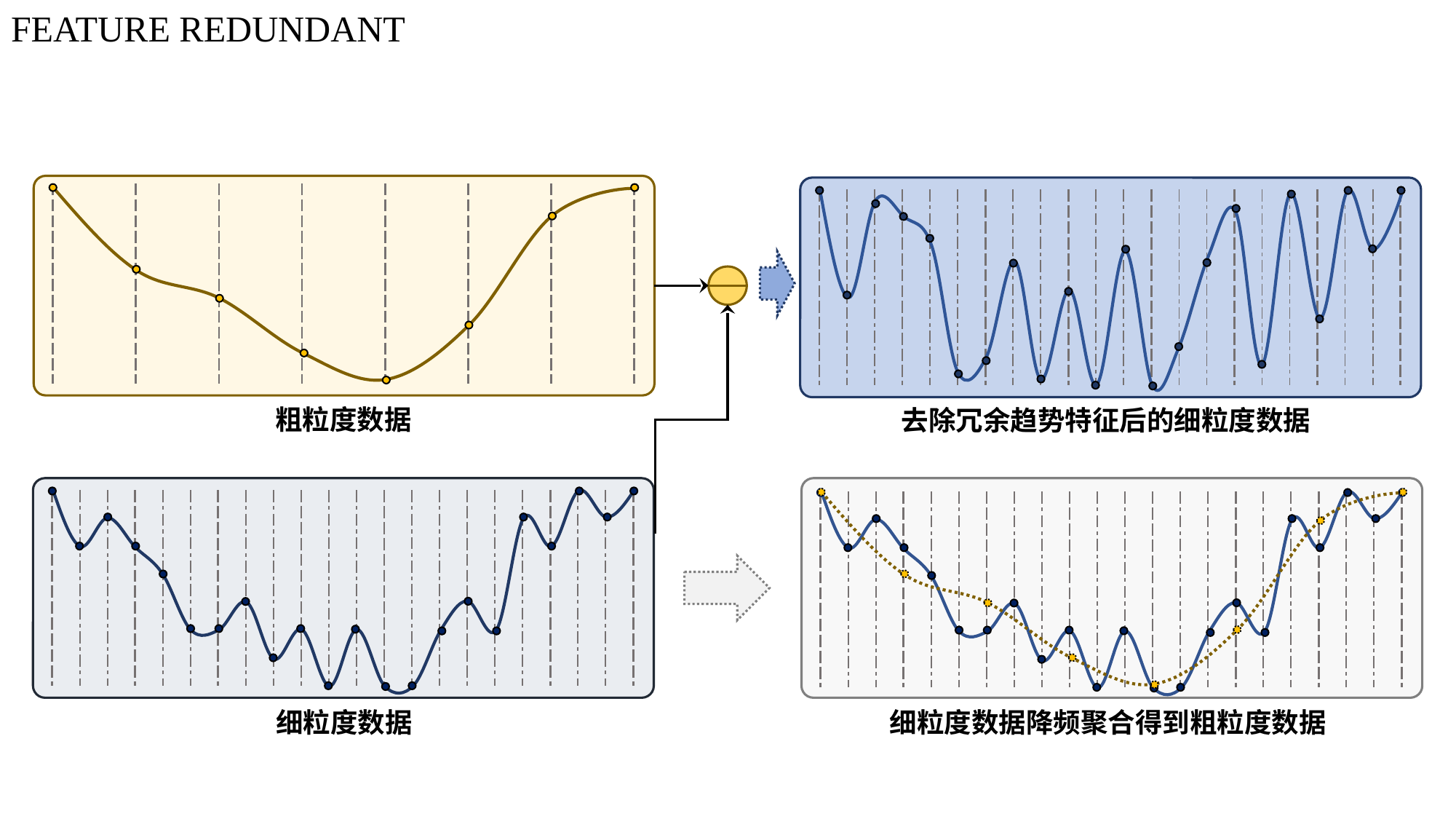

FEATURE REDUNDANT

|  |  |  |  |  |  |  |
| --- | --- | --- | --- | --- | --- | --- |
|  |  |  |  |  |  |  |
|  |  |  |  |  |  |  |
|  |  |  |  |  |  |  |
|  |  |  |  |  |  |  |
|  |  |  |  |  |  |  |
|  |  |  |  |  |  |  |

|  |  |  |  |  |  |  |  |  |  |  |  |  |  |  |  |  |  |  |  |  |
| --- | --- | --- | --- | --- | --- | --- | --- | --- | --- | --- | --- | --- | --- | --- | --- | --- | --- | --- | --- | --- |
|  |  |  |  |  |  |  |  |  |  |  |  |  |  |  |  |  |  |  |  |  |
|  |  |  |  |  |  |  |  |  |  |  |  |  |  |  |  |  |  |  |  |  |
|  |  |  |  |  |  |  |  |  |  |  |  |  |  |  |  |  |  |  |  |  |
|  |  |  |  |  |  |  |  |  |  |  |  |  |  |  |  |  |  |  |  |  |
|  |  |  |  |  |  |  |  |  |  |  |  |  |  |  |  |  |  |  |  |  |
|  |  |  |  |  |  |  |  |  |  |  |  |  |  |  |  |  |  |  |  |  |

粗粒度数据
去除冗余趋势特征后的细粒度数据

|  |  |  |  |  |  |  |  |  |  |  |  |  |  |  |  |  |  |  |  |  |
| --- | --- | --- | --- | --- | --- | --- | --- | --- | --- | --- | --- | --- | --- | --- | --- | --- | --- | --- | --- | --- |
|  |  |  |  |  |  |  |  |  |  |  |  |  |  |  |  |  |  |  |  |  |
|  |  |  |  |  |  |  |  |  |  |  |  |  |  |  |  |  |  |  |  |  |
|  |  |  |  |  |  |  |  |  |  |  |  |  |  |  |  |  |  |  |  |  |
|  |  |  |  |  |  |  |  |  |  |  |  |  |  |  |  |  |  |  |  |  |
|  |  |  |  |  |  |  |  |  |  |  |  |  |  |  |  |  |  |  |  |  |
|  |  |  |  |  |  |  |  |  |  |  |  |  |  |  |  |  |  |  |  |  |

|  |  |  |  |  |  |  |  |  |  |  |  |  |  |  |  |  |  |  |  |  |
| --- | --- | --- | --- | --- | --- | --- | --- | --- | --- | --- | --- | --- | --- | --- | --- | --- | --- | --- | --- | --- |
|  |  |  |  |  |  |  |  |  |  |  |  |  |  |  |  |  |  |  |  |  |
|  |  |  |  |  |  |  |  |  |  |  |  |  |  |  |  |  |  |  |  |  |
|  |  |  |  |  |  |  |  |  |  |  |  |  |  |  |  |  |  |  |  |  |
|  |  |  |  |  |  |  |  |  |  |  |  |  |  |  |  |  |  |  |  |  |
|  |  |  |  |  |  |  |  |  |  |  |  |  |  |  |  |  |  |  |  |  |
|  |  |  |  |  |  |  |  |  |  |  |  |  |  |  |  |  |  |  |  |  |

细粒度数据
细粒度数据降频聚合得到粗粒度数据